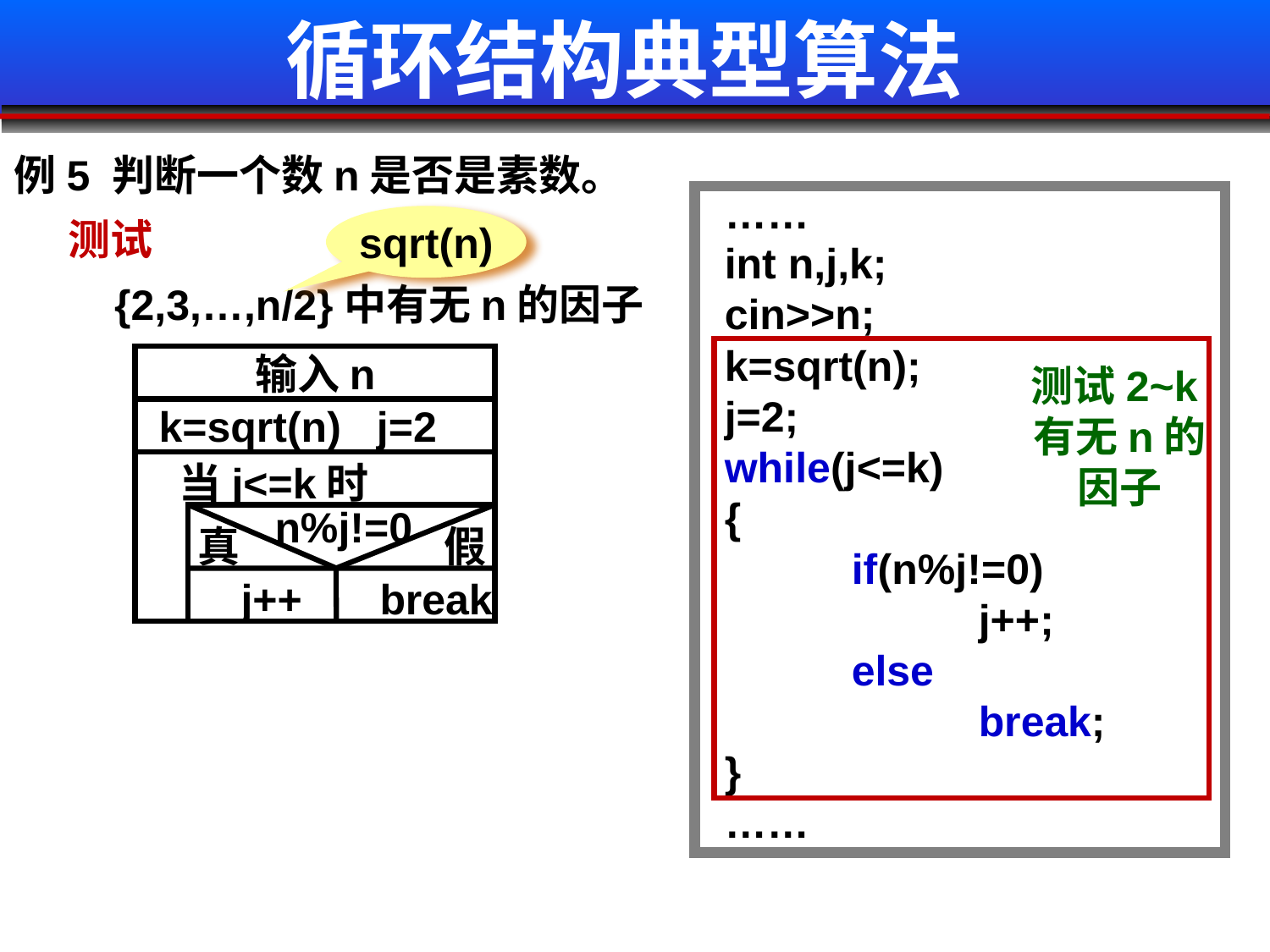

循环结构典型算法

例5 判断一个数n是否是素数。
……
int n,j,k;
cin>>n;
k=sqrt(n);
j=2;
while(j<=k)
{
	if(n%j!=0)
		j++;
	else
		break;
}
……
sqrt(n)
测试
{2,3,…,n/2}中有无n的因子

输入n
测试2~k有无n的因子
  k=sqrt(n)   j=2
当j<=k时

n%j!=0

真
假
j++
break